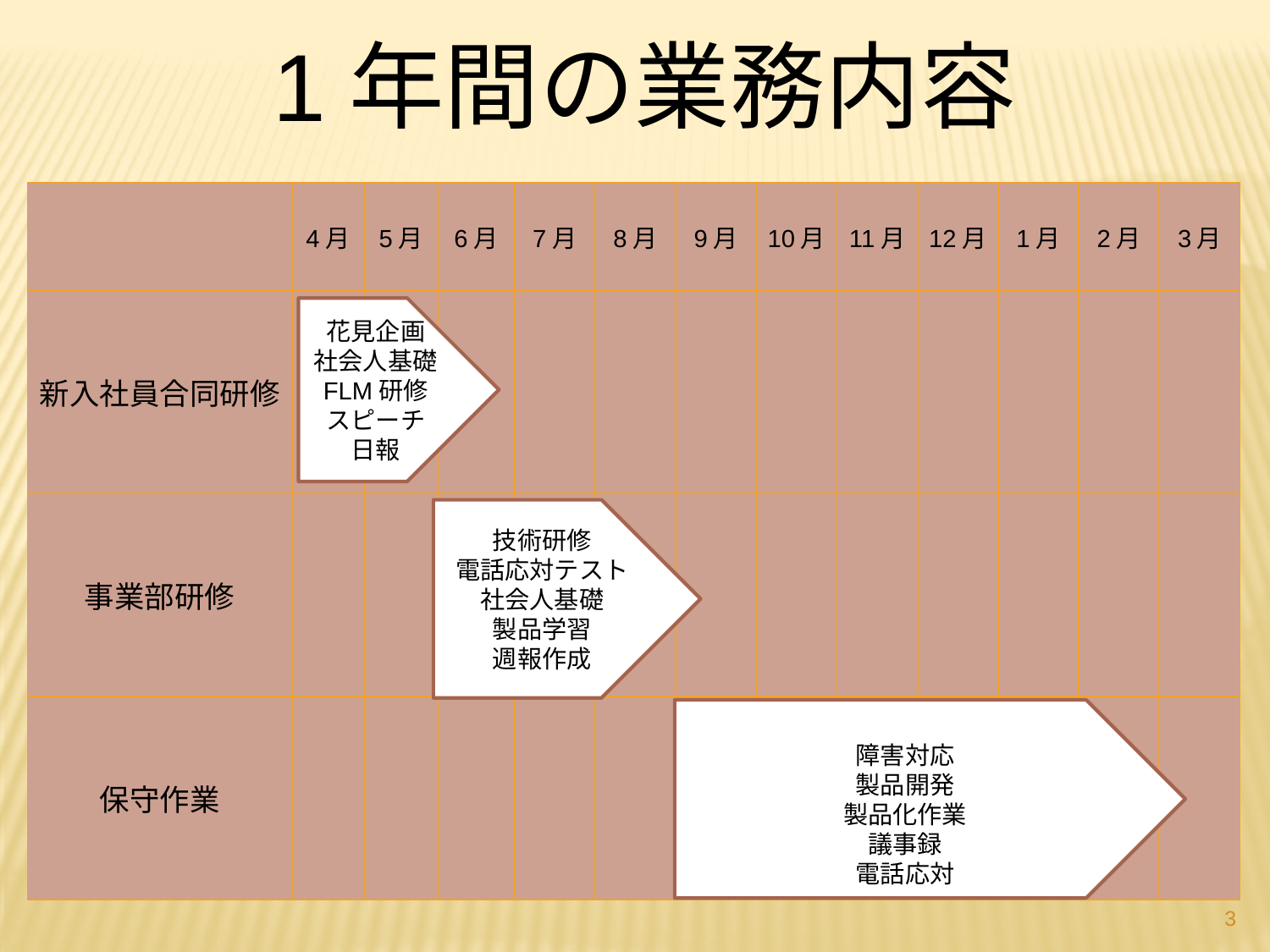

1年間の業務内容
|  | 4月 | 5月 | 6月 | 7月 | 8月 | 9月 | 10月 | 11月 | 12月 | 1月 | 2月 | 3月 |
| --- | --- | --- | --- | --- | --- | --- | --- | --- | --- | --- | --- | --- |
| 新入社員合同研修 |  |  |  |  |  |  |  |  |  |  |  |  |
| 事業部研修 |  |  |  |  |  |  |  |  |  |  |  |  |
| 保守作業 |  |  |  |  |  |  |  |  |  |  |  |  |
花見企画
社会人基礎
FLM研修
スピーチ
日報
技術研修
電話応対テスト
社会人基礎
製品学習
週報作成

障害対応
製品開発
製品化作業
議事録
電話応対
3